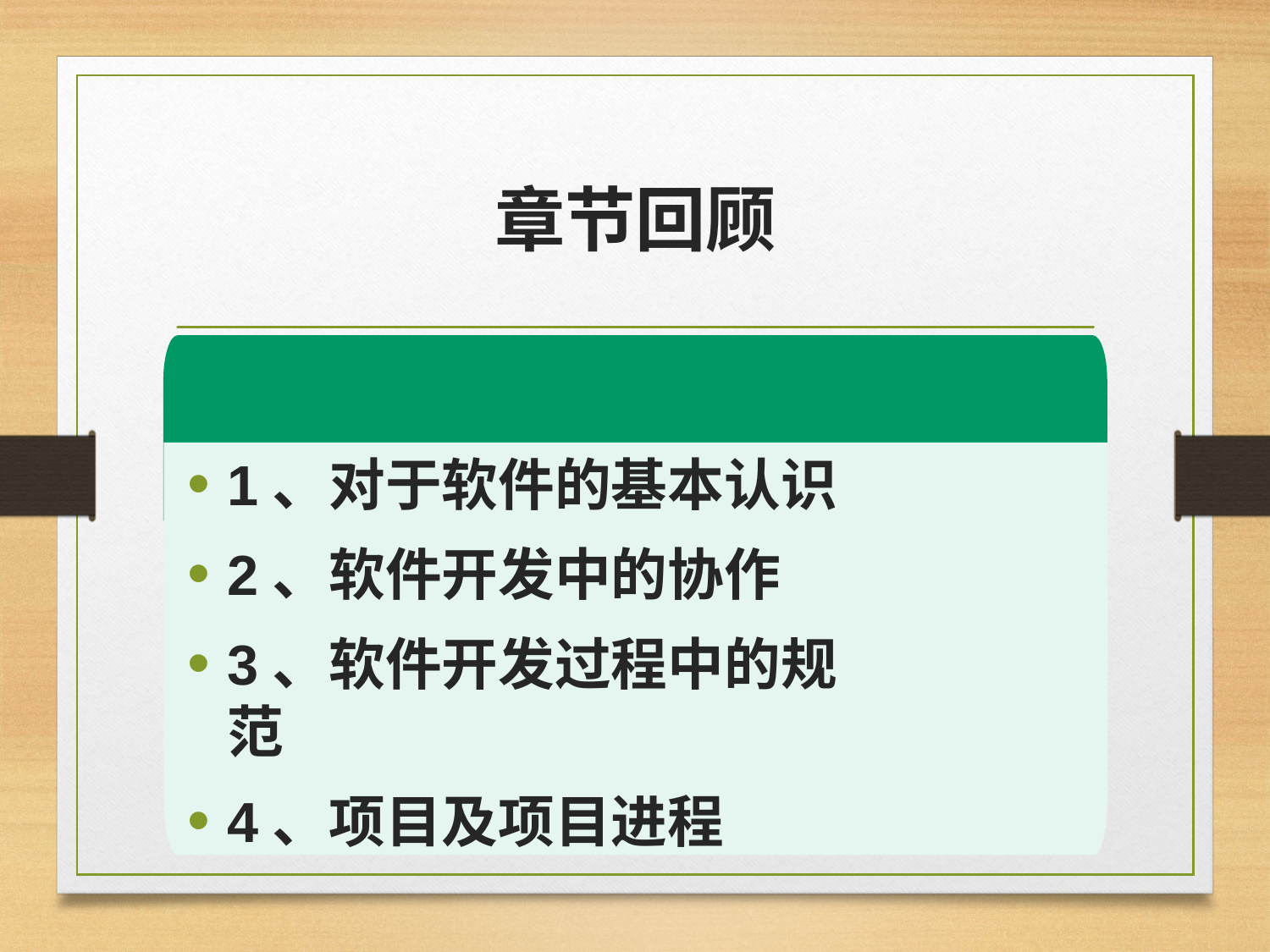

# 章节回顾

1、对于软件的基本认识
2、软件开发中的协作
3、软件开发过程中的规范
4、项目及项目进程